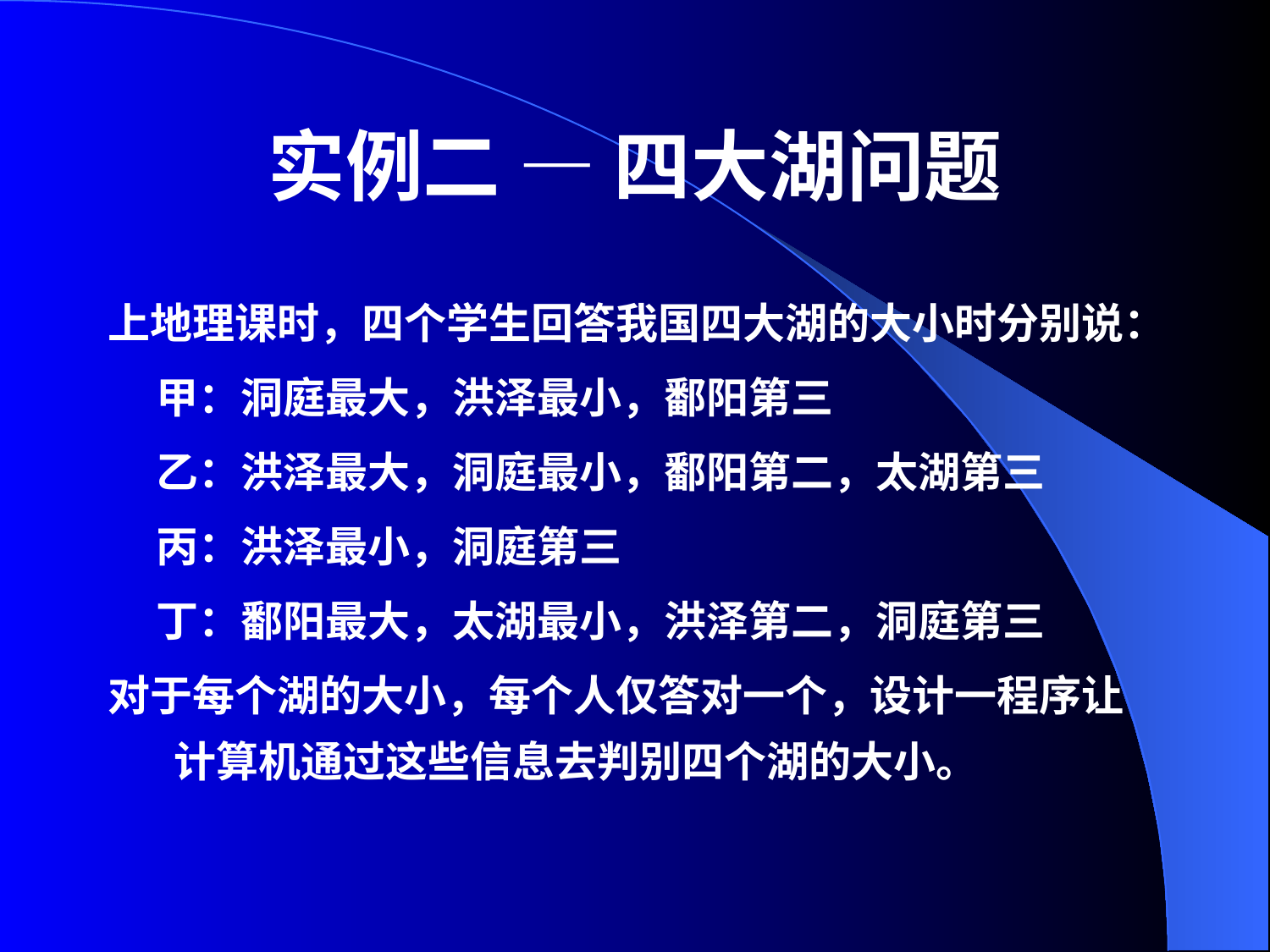

# 实例二 — 四大湖问题
上地理课时，四个学生回答我国四大湖的大小时分别说：
    甲：洞庭最大，洪泽最小，鄱阳第三
    乙：洪泽最大，洞庭最小，鄱阳第二，太湖第三
    丙：洪泽最小，洞庭第三
    丁：鄱阳最大，太湖最小，洪泽第二，洞庭第三
对于每个湖的大小，每个人仅答对一个，设计一程序让计算机通过这些信息去判别四个湖的大小。